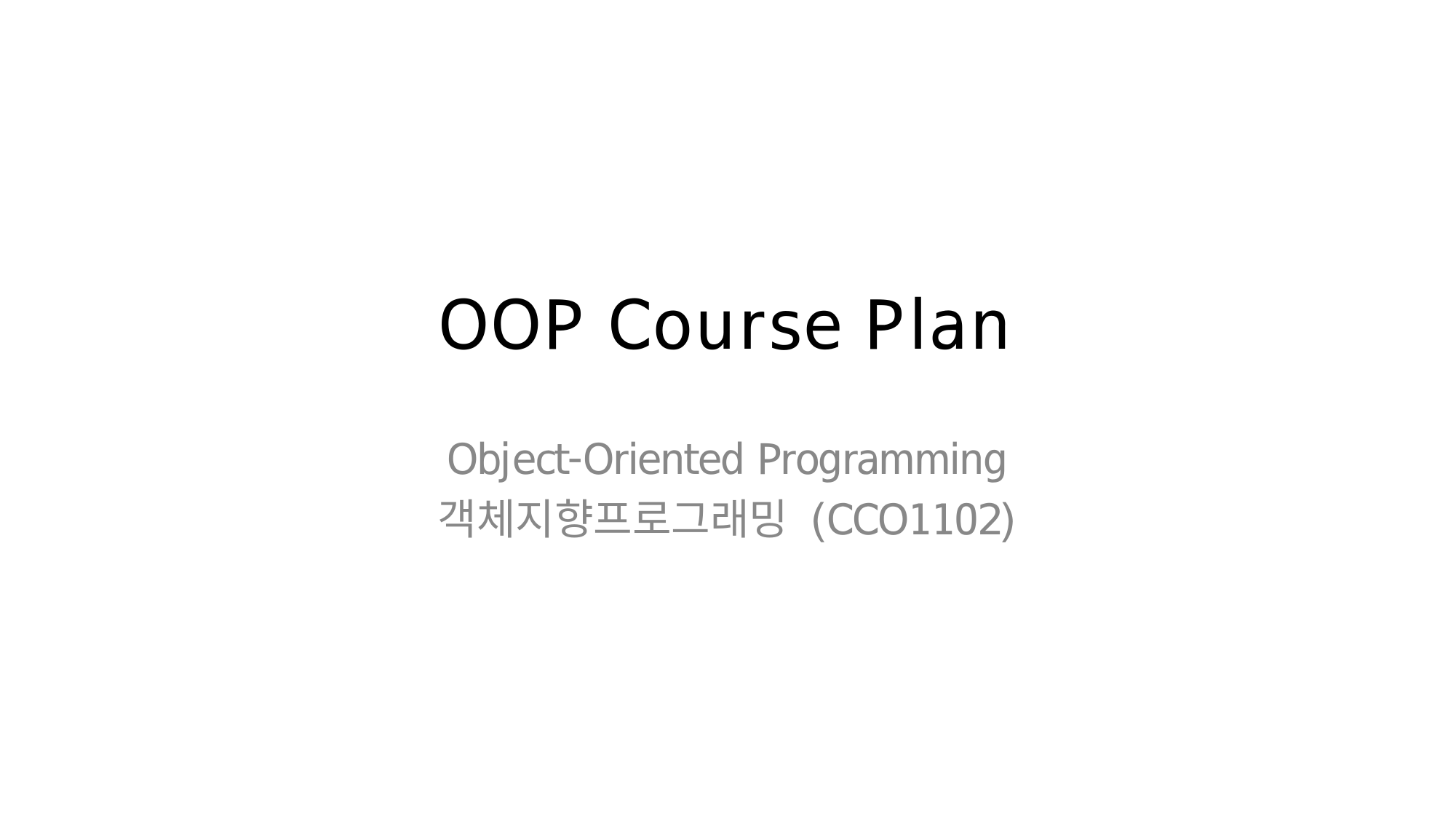

# OOP Course Plan
Object-Oriented Programming
객체지향프로그래밍 (CCO1102)